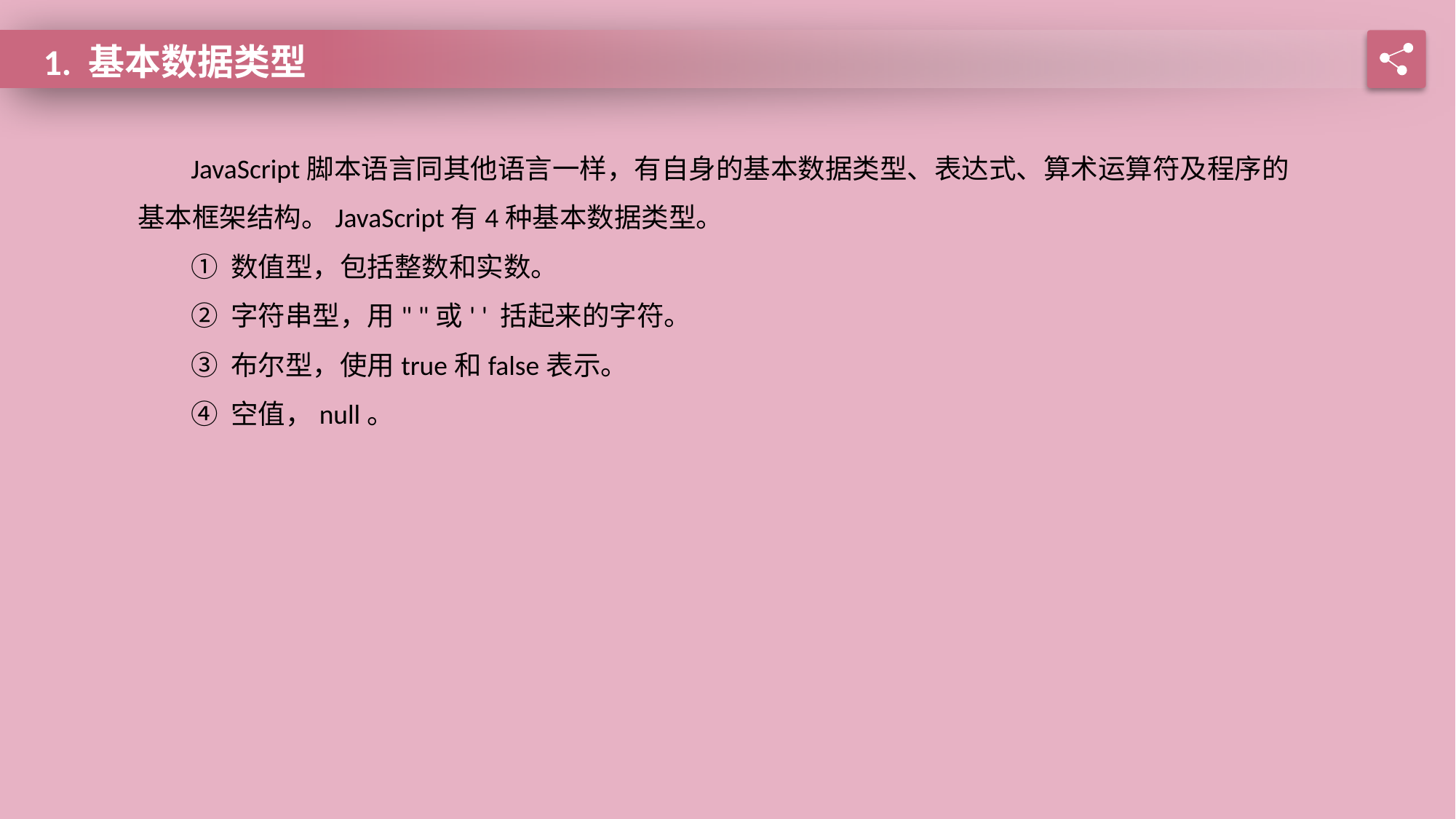

1. 基本数据类型
JavaScript脚本语言同其他语言一样，有自身的基本数据类型、表达式、算术运算符及程序的基本框架结构。JavaScript有4种基本数据类型。
① 数值型，包括整数和实数。
② 字符串型，用" "或' ' 括起来的字符。
③ 布尔型，使用true和false表示。
④ 空值，null。